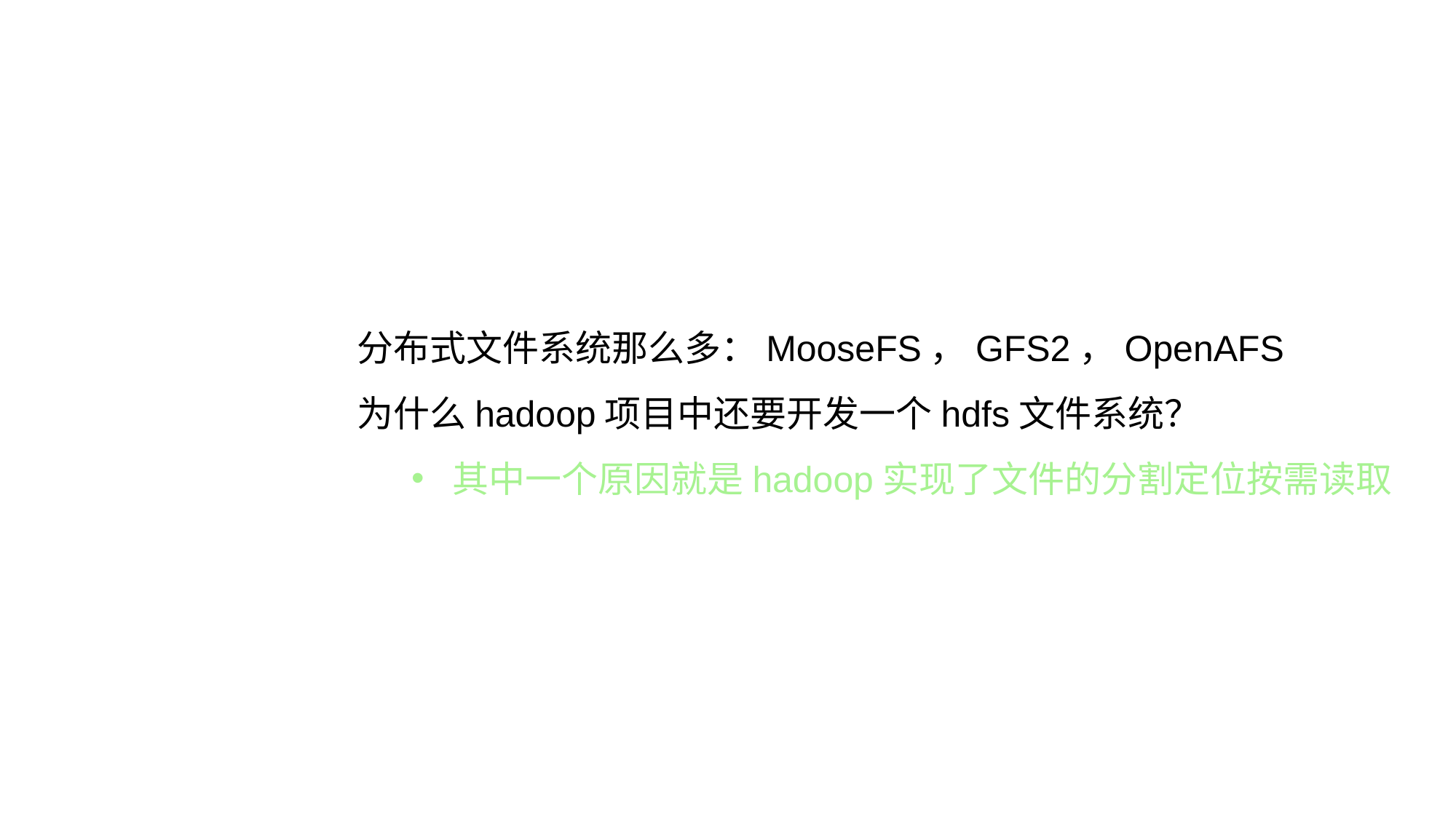

分布式文件系统那么多：MooseFS，GFS2，OpenAFS
为什么hadoop项目中还要开发一个hdfs文件系统？
其中一个原因就是hadoop实现了文件的分割定位按需读取